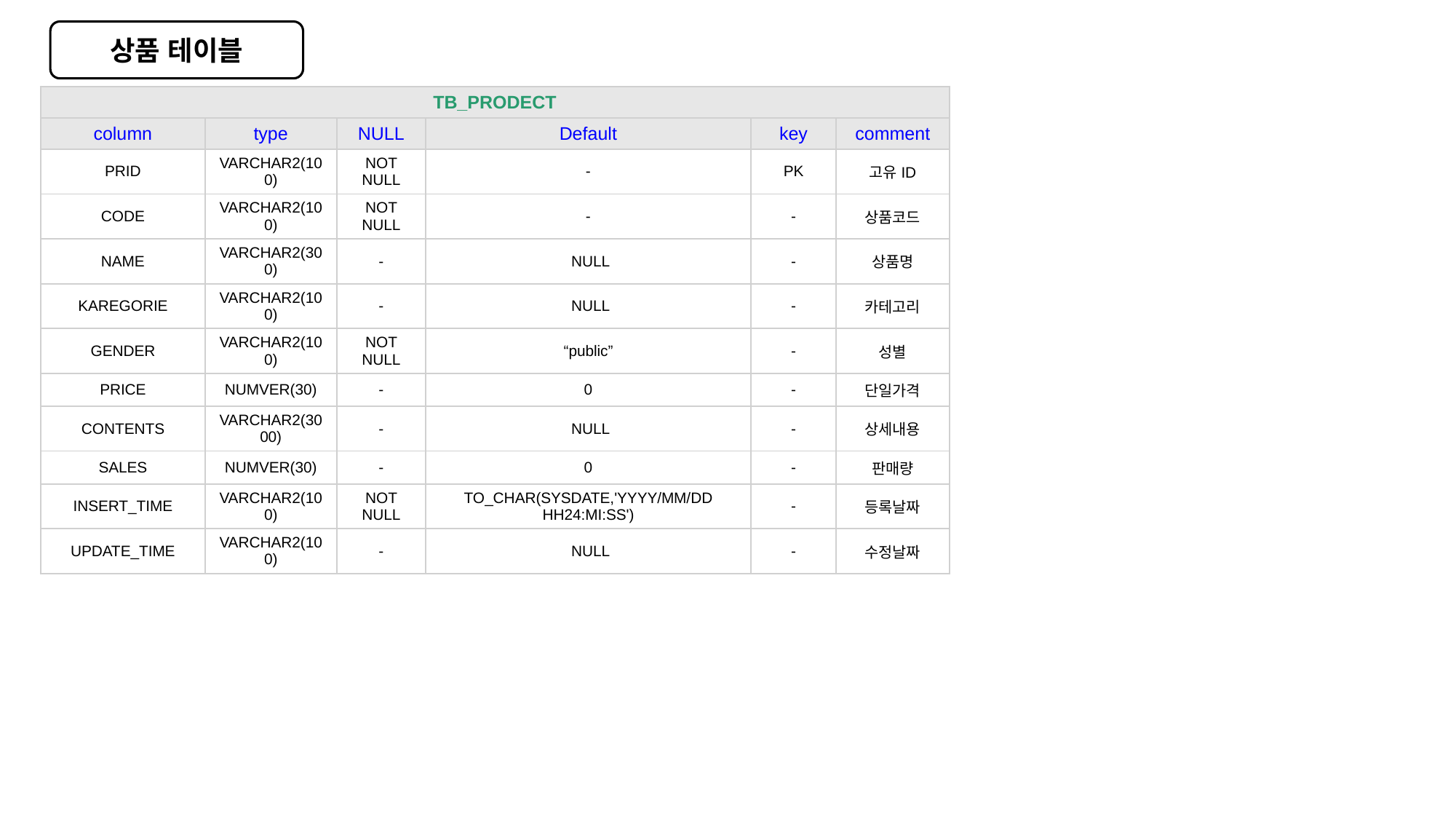

상품 테이블
| TB\_PRODECT |  |  |  |  |  |
| --- | --- | --- | --- | --- | --- |
| column | type | NULL | Default | key | comment |
| PRID | VARCHAR2(100) | NOT NULL | - | PK | 고유ID |
| CODE | VARCHAR2(100) | NOT NULL | - | - | 상품코드 |
| NAME | VARCHAR2(300) | - | NULL | - | 상품명 |
| KAREGORIE | VARCHAR2(100) | - | NULL | - | 카테고리 |
| GENDER | VARCHAR2(100) | NOT NULL | “public” | - | 성별 |
| PRICE | NUMVER(30) | - | 0 | - | 단일가격 |
| CONTENTS | VARCHAR2(3000) | - | NULL | - | 상세내용 |
| SALES | NUMVER(30) | - | 0 | - | 판매량 |
| INSERT\_TIME | VARCHAR2(100) | NOT NULL | TO\_CHAR(SYSDATE,'YYYY/MM/DD HH24:MI:SS') | - | 등록날짜 |
| UPDATE\_TIME | VARCHAR2(100) | - | NULL | - | 수정날짜 |